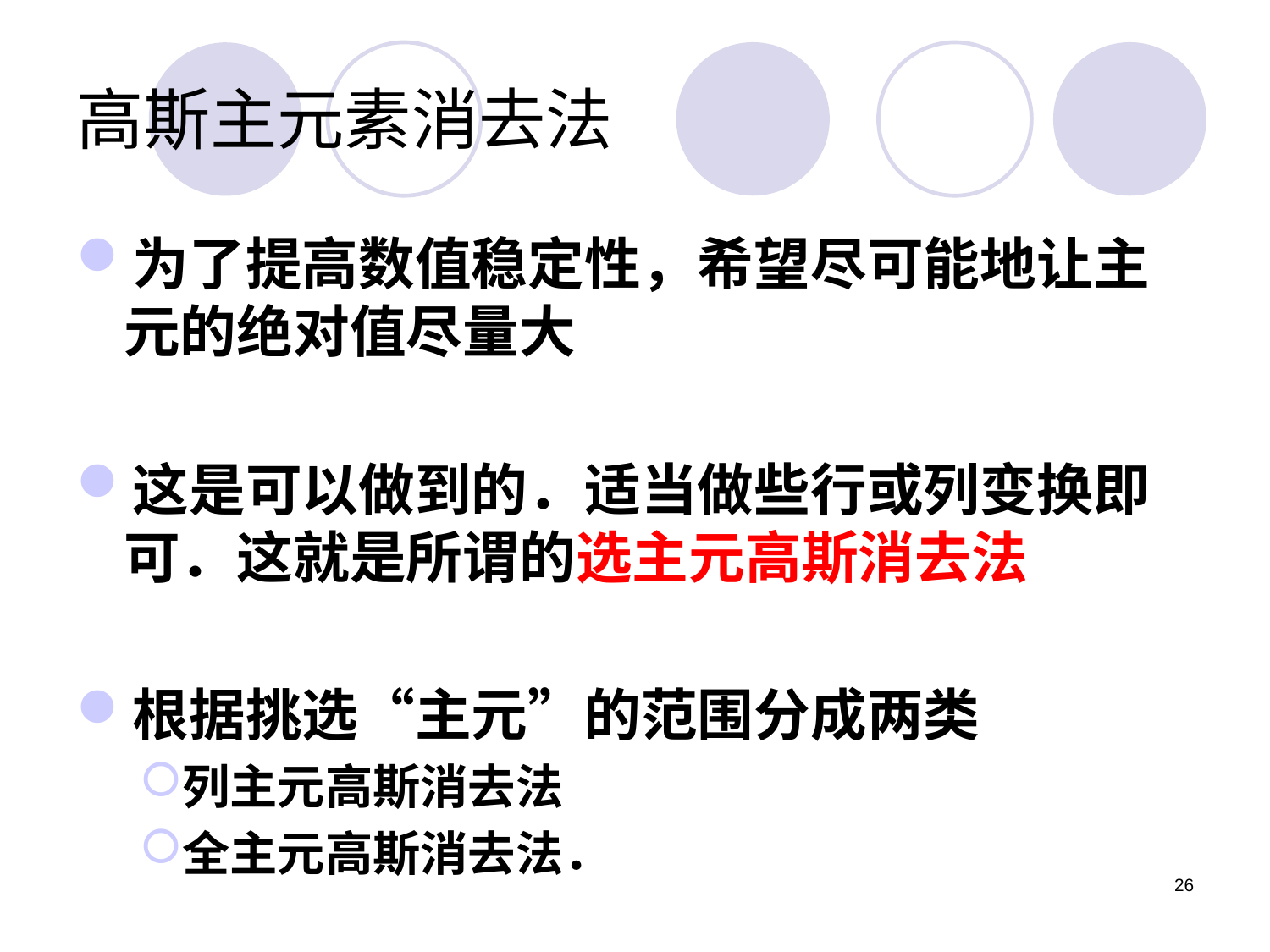

# 高斯主元素消去法
为了提高数值稳定性，希望尽可能地让主元的绝对值尽量大

这是可以做到的．适当做些行或列变换即可．这就是所谓的选主元高斯消去法

根据挑选“主元”的范围分成两类
列主元高斯消去法
全主元高斯消去法．
26